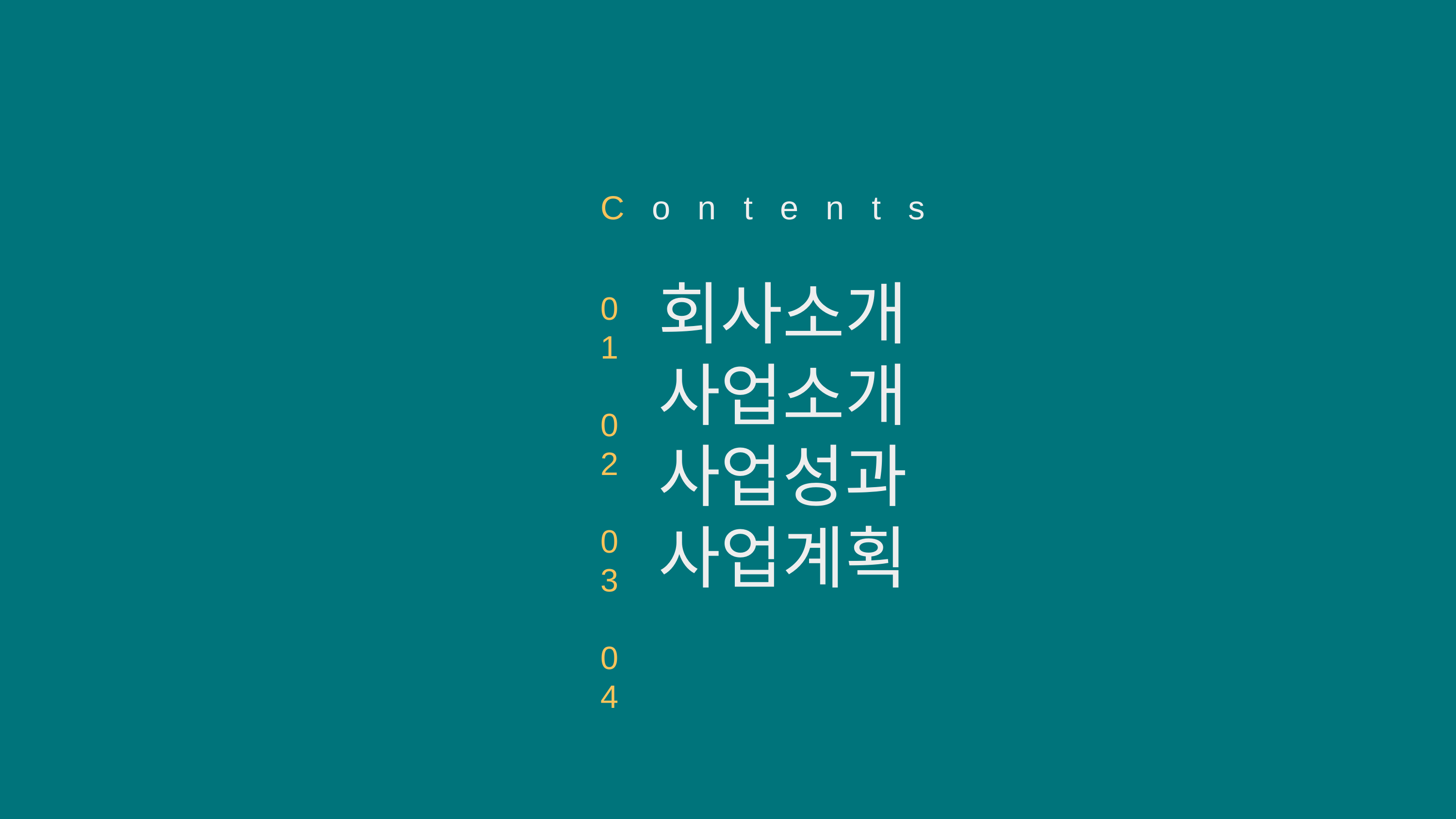

Contents
회사소개
사업소개
사업성과
사업계획
01

02

03

04